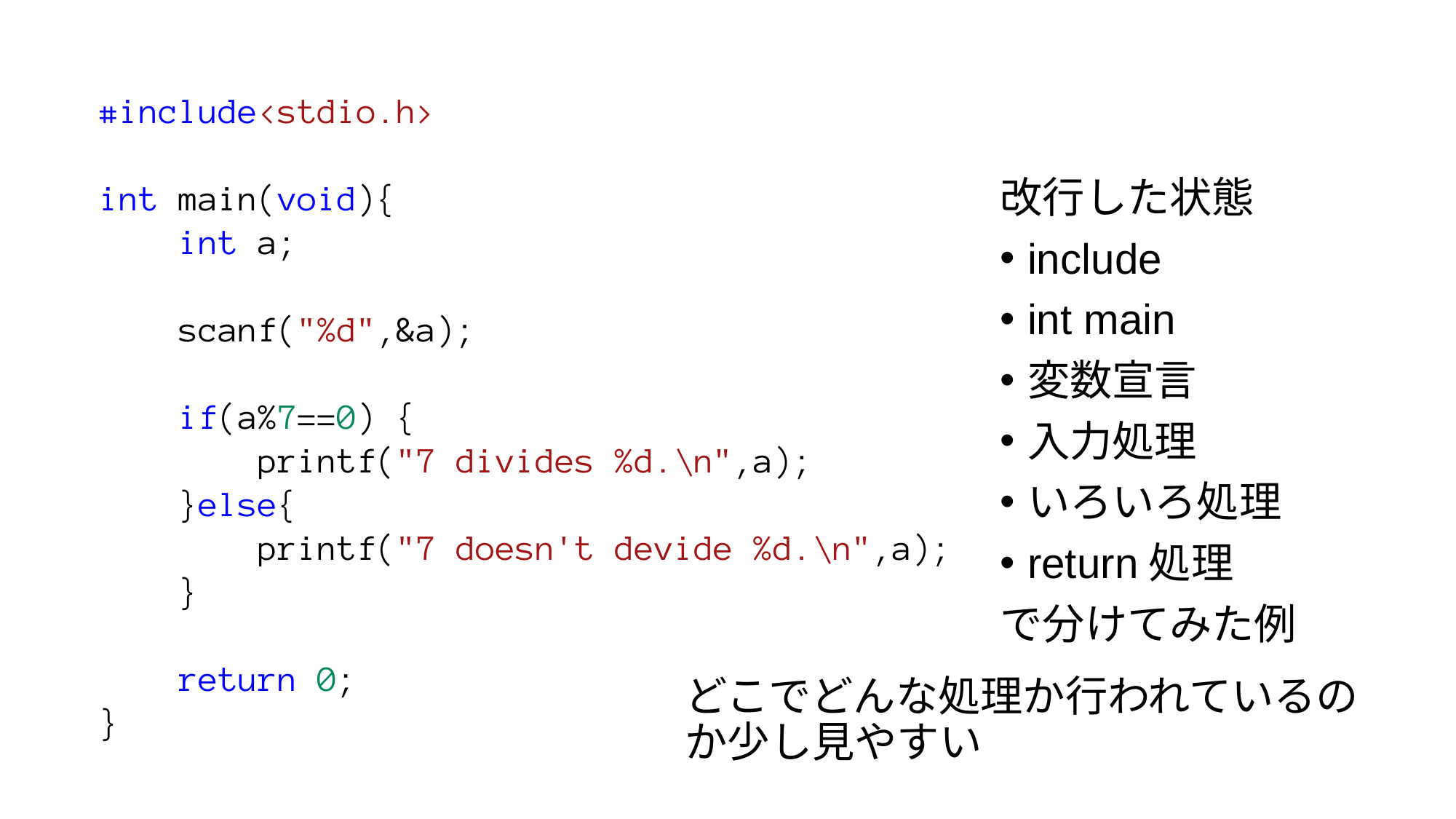

#include<stdio.h>

int main(void){
    int a;

    scanf("%d",&a);

    if(a%7==0) {
        printf("7 divides %d.\n",a);
    }else{
        printf("7 doesn't devide %d.\n",a);
    }

    return 0;
}
改行した状態
include
int main
変数宣言
入力処理
いろいろ処理
return処理
で分けてみた例
どこでどんな処理か行われているのか少し見やすい